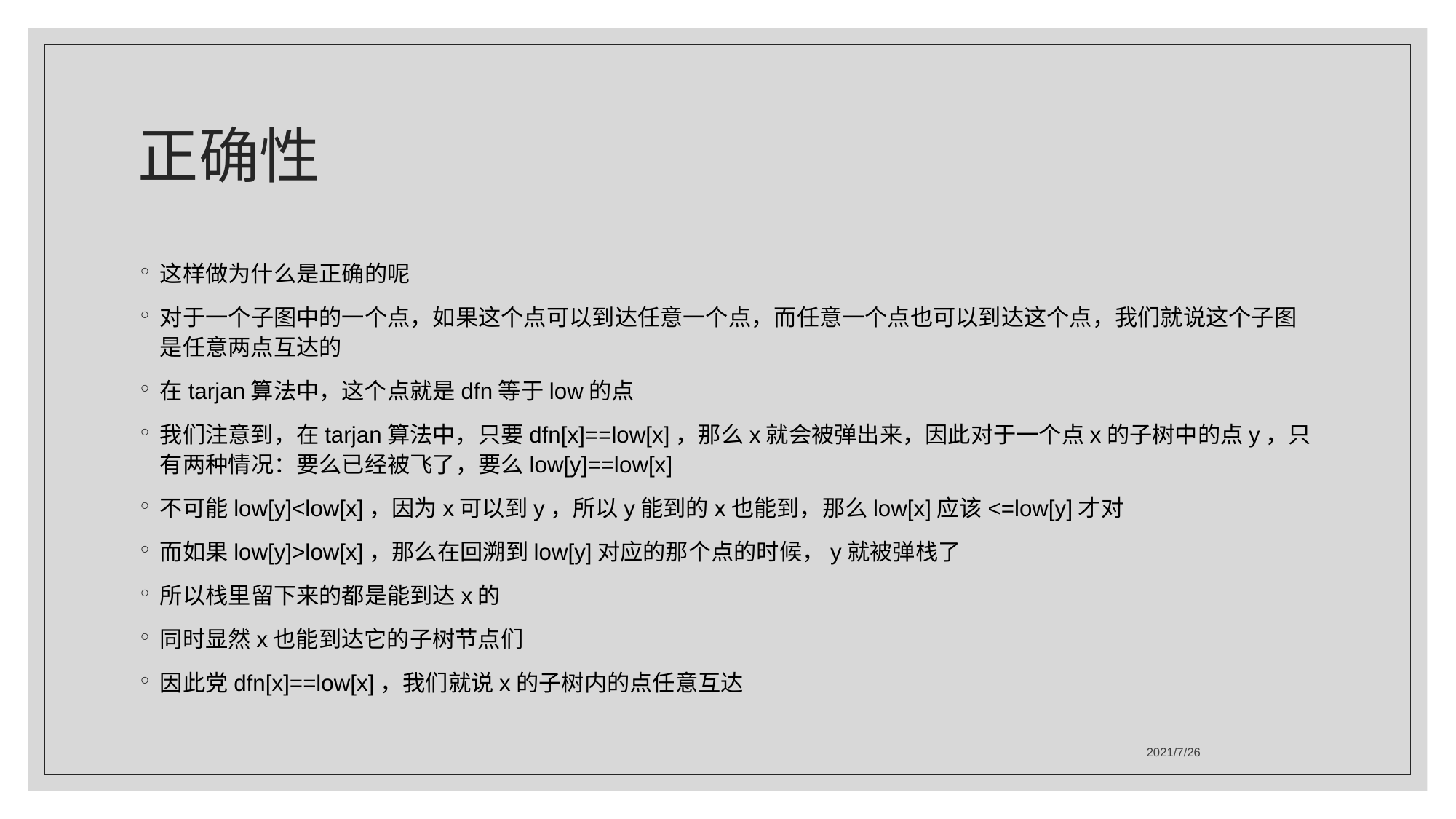

# 正确性
这样做为什么是正确的呢
对于一个子图中的一个点，如果这个点可以到达任意一个点，而任意一个点也可以到达这个点，我们就说这个子图是任意两点互达的
在tarjan算法中，这个点就是dfn等于low的点
我们注意到，在tarjan算法中，只要dfn[x]==low[x]，那么x就会被弹出来，因此对于一个点x的子树中的点y，只有两种情况：要么已经被飞了，要么low[y]==low[x]
不可能low[y]<low[x]，因为x可以到y，所以y能到的x也能到，那么low[x]应该<=low[y]才对
而如果low[y]>low[x]，那么在回溯到low[y]对应的那个点的时候，y就被弹栈了
所以栈里留下来的都是能到达x的
同时显然x也能到达它的子树节点们
因此党dfn[x]==low[x]，我们就说x的子树内的点任意互达
2021/7/26